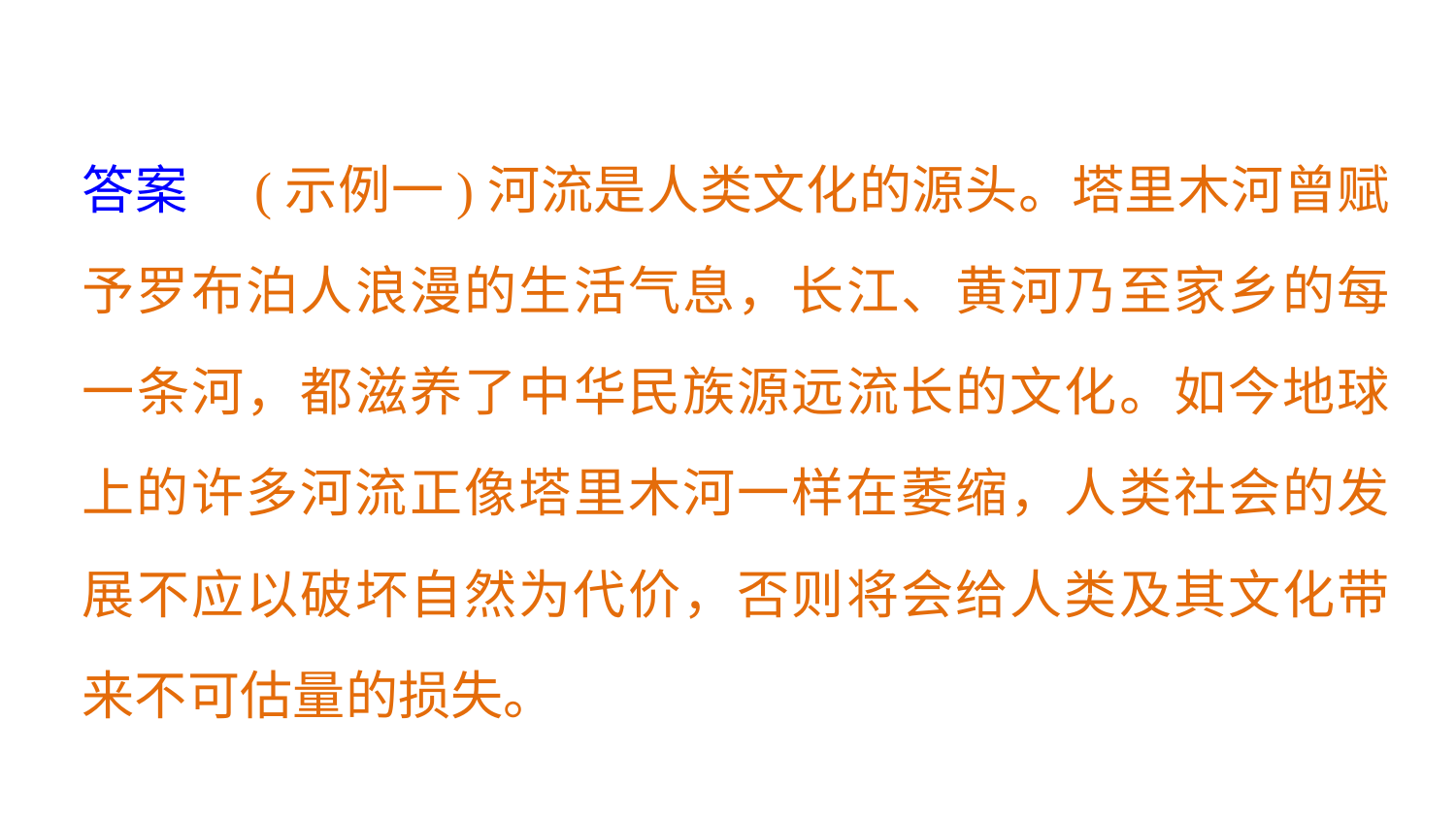

答案　(示例一)河流是人类文化的源头。塔里木河曾赋予罗布泊人浪漫的生活气息，长江、黄河乃至家乡的每一条河，都滋养了中华民族源远流长的文化。如今地球上的许多河流正像塔里木河一样在萎缩，人类社会的发展不应以破坏自然为代价，否则将会给人类及其文化带来不可估量的损失。